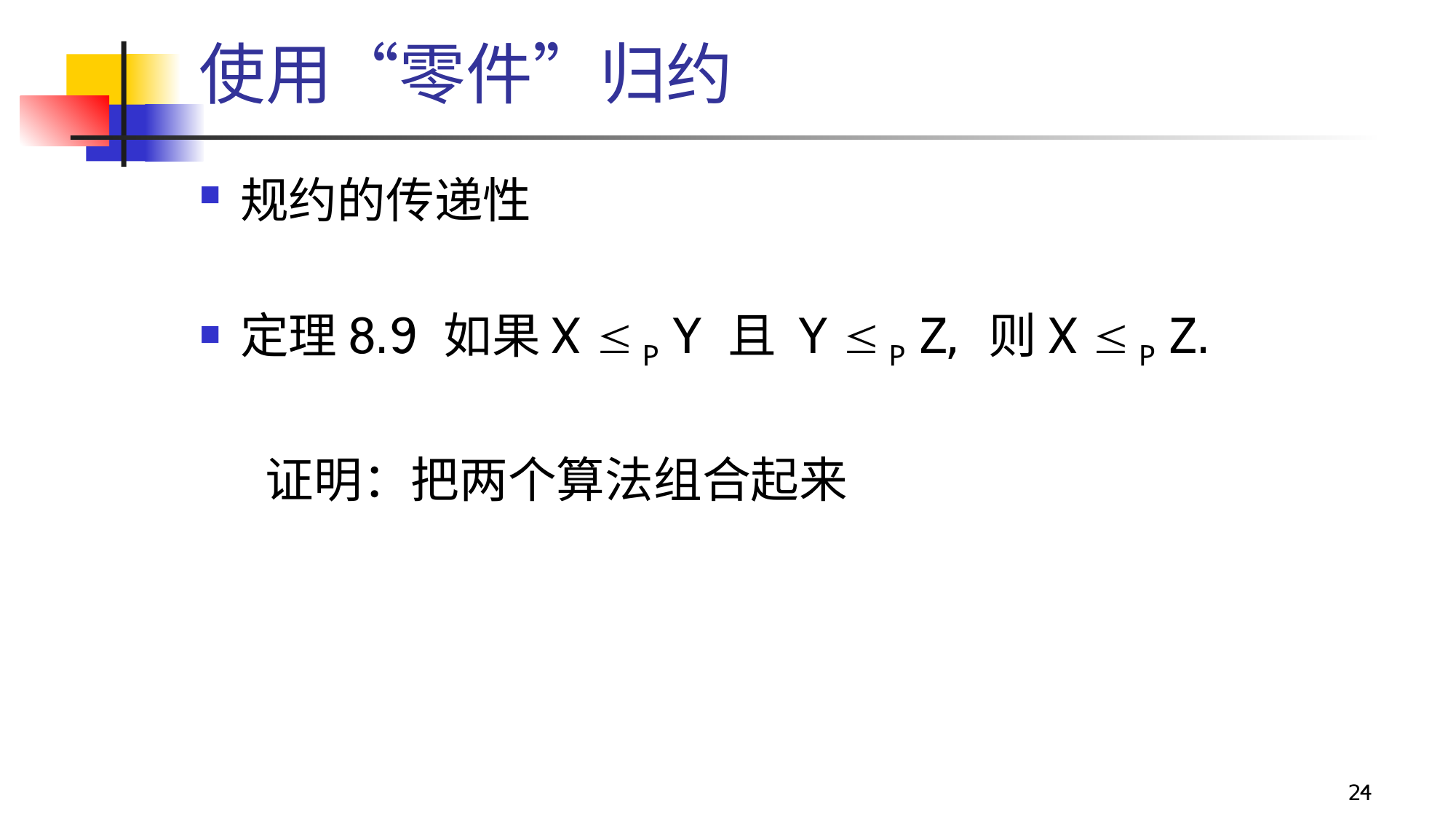

# 使用“零件”归约
规约的传递性

定理8.9 如果X ≤ P Y 且 Y ≤ P Z, 则X ≤ P Z.

     证明：把两个算法组合起来

24